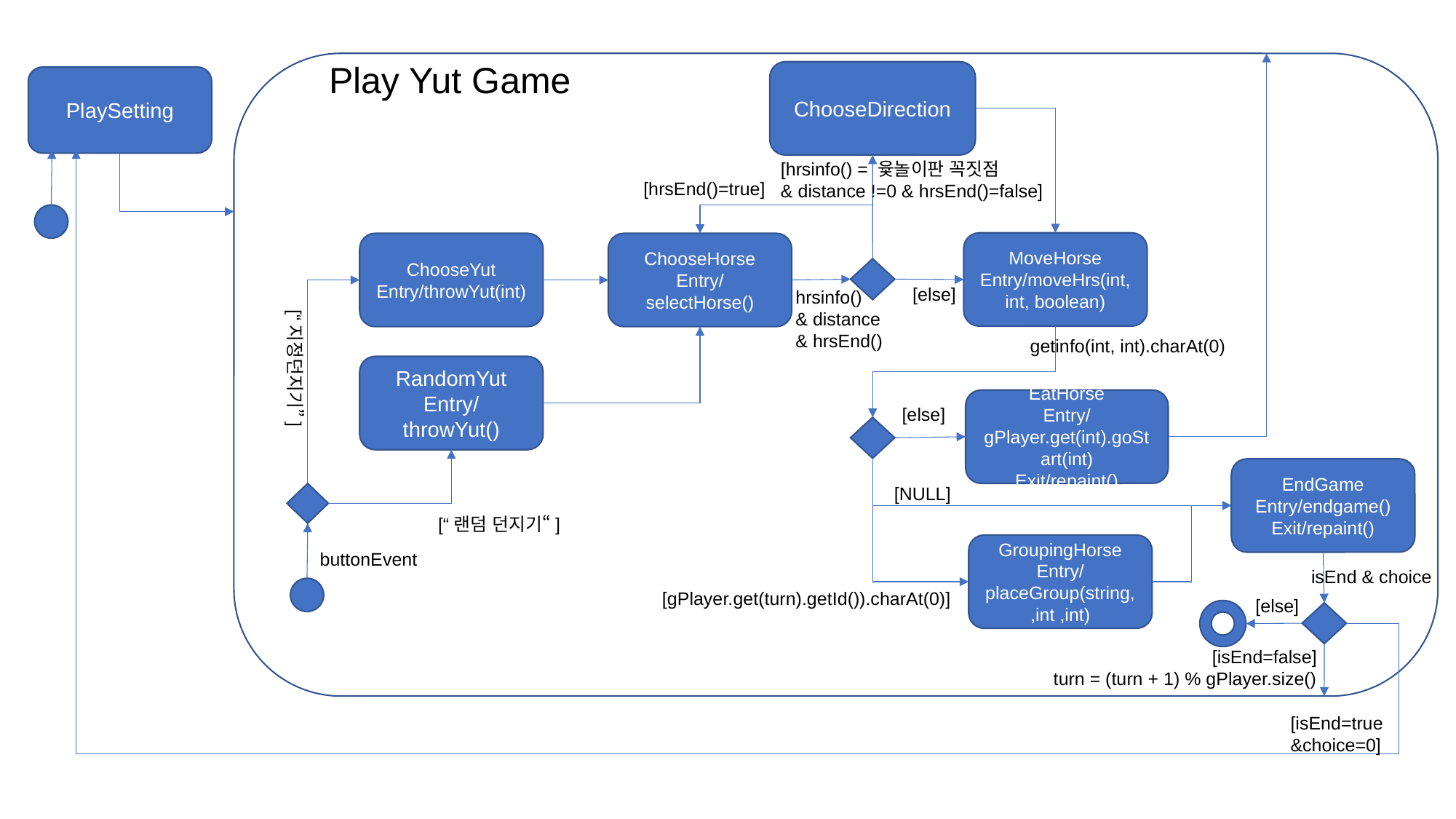

Play Yut Game

ChooseDirection
PlaySetting
[hrsinfo() = 윷놀이판 꼭짓점
& distance !=0 & hrsEnd()=false]
[hrsEnd()=true]

MoveHorse
Entry/moveHrs(int, int, boolean)
ChooseYut
Entry/throwYut(int)
ChooseHorse
Entry/selectHorse()

[else]
hrsinfo()
& distance
& hrsEnd()
[“지정던지기”]
getinfo(int, int).charAt(0)
RandomYut
Entry/throwYut()
EatHorse
Entry/gPlayer.get(int).goStart(int)
Exit/repaint()
[else]

EndGame
Entry/endgame()
Exit/repaint()
[NULL]

[“랜덤 던지기“]
GroupingHorse
Entry/placeGroup(string, ,int ,int)
buttonEvent
isEnd & choice

[gPlayer.get(turn).getId()).charAt(0)]
[else]

[isEnd=false]
turn = (turn + 1) % gPlayer.size()
[isEnd=true
&choice=0]